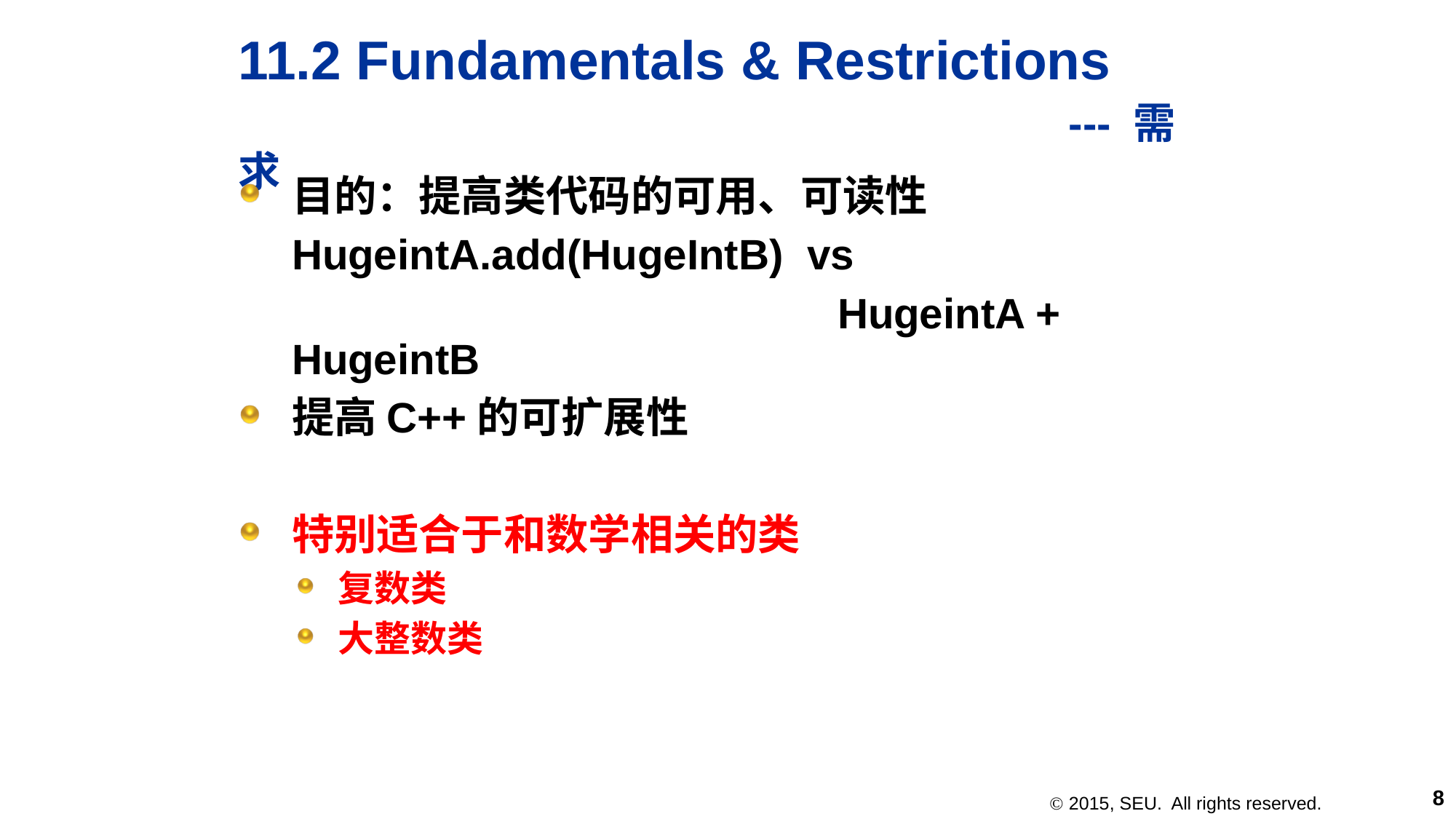

# 11.2 Fundamentals & Restrictions --- 需求
目的：提高类代码的可用、可读性
	HugeintA.add(HugeIntB)  vs
						HugeintA + HugeintB
提高C++的可扩展性

特别适合于和数学相关的类
复数类
大整数类